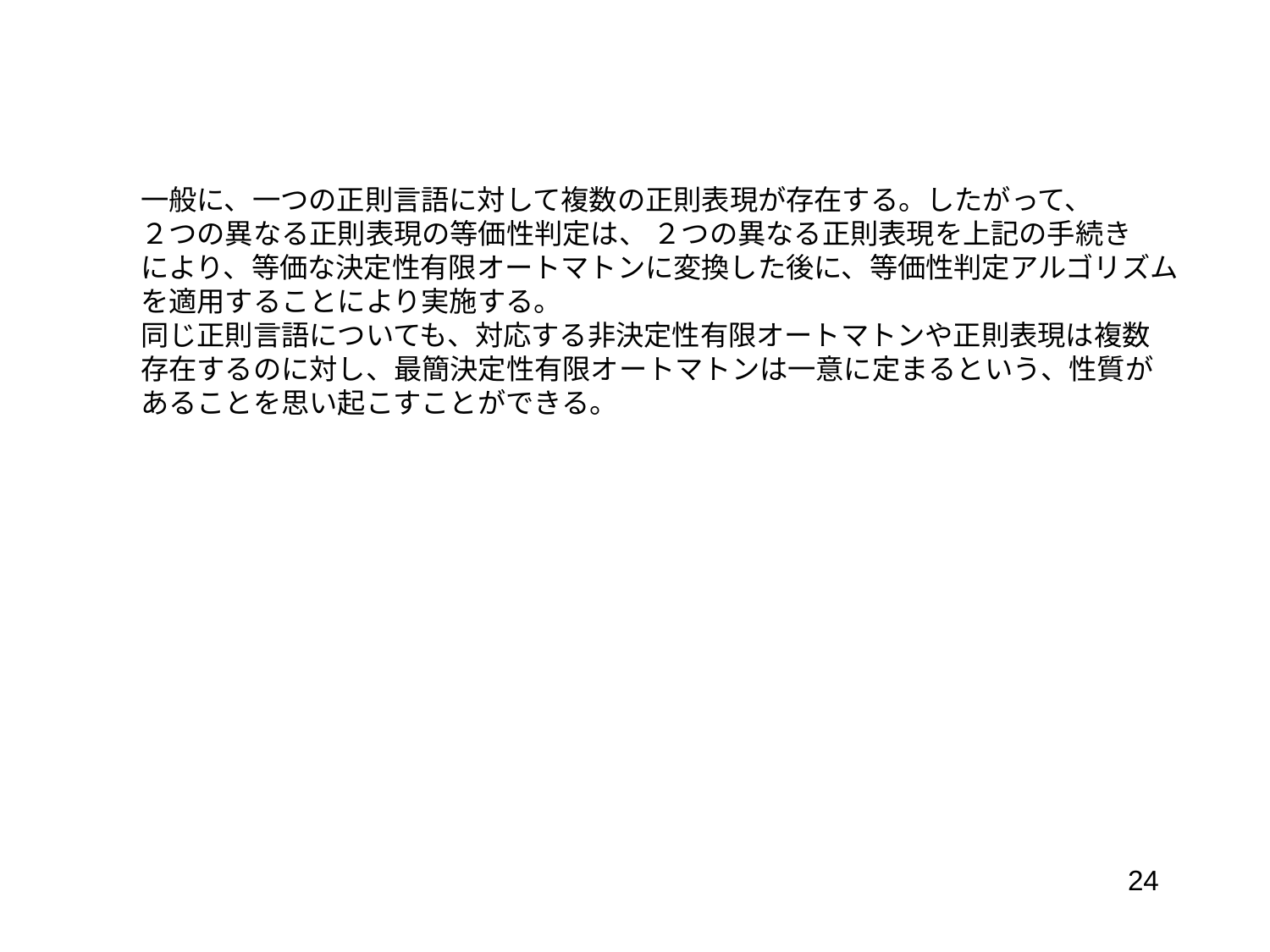

一般に、一つの正則言語に対して複数の正則表現が存在する。したがって、
２つの異なる正則表現の等価性判定は、 ２つの異なる正則表現を上記の手続き
により、等価な決定性有限オートマトンに変換した後に、等価性判定アルゴリズム
を適用することにより実施する。
同じ正則言語についても、対応する非決定性有限オートマトンや正則表現は複数
存在するのに対し、最簡決定性有限オートマトンは一意に定まるという、性質が
あることを思い起こすことができる。
24